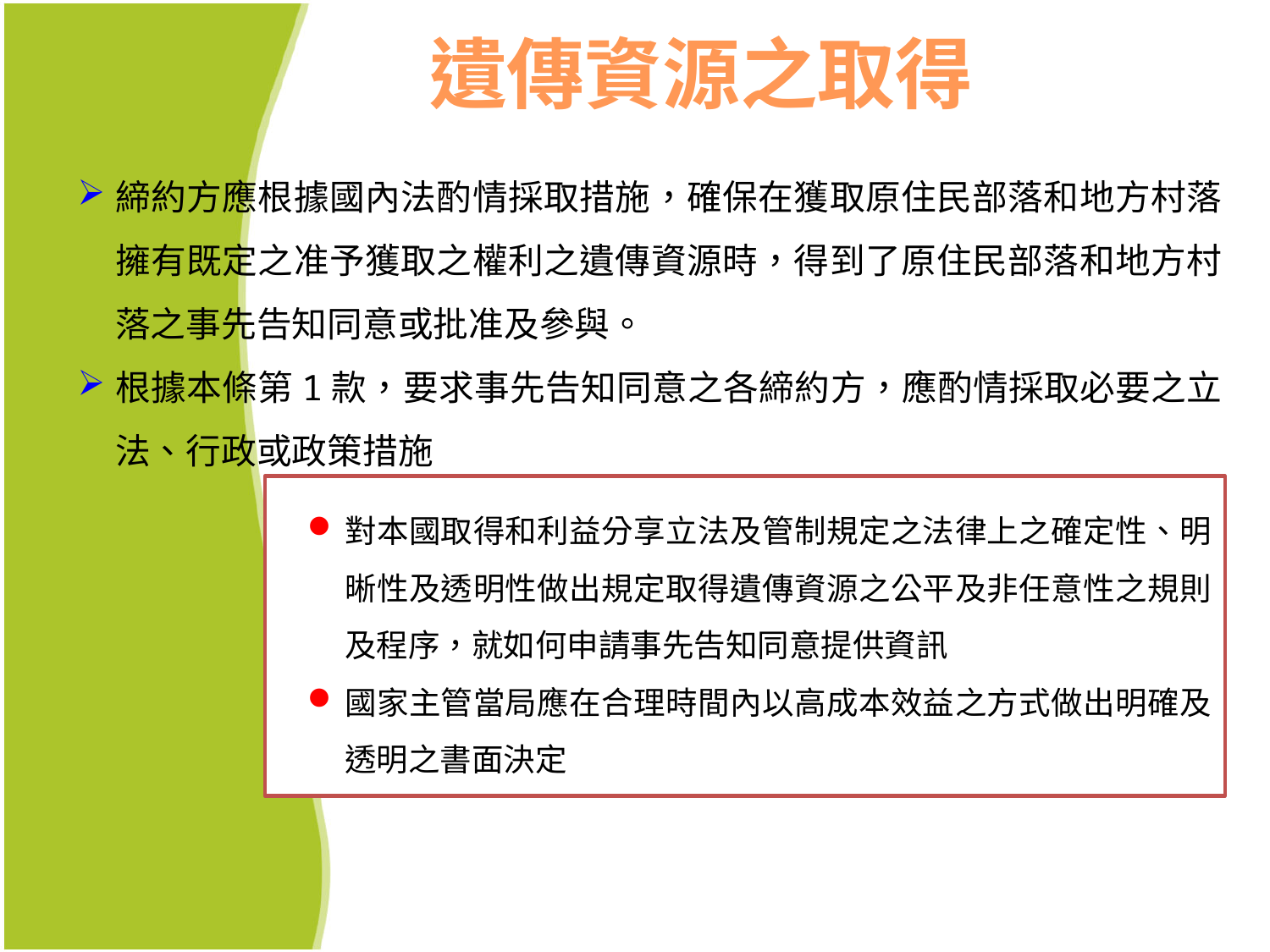

遺傳資源之取得
締約方應根據國內法酌情採取措施，確保在獲取原住民部落和地方村落擁有既定之准予獲取之權利之遺傳資源時，得到了原住民部落和地方村落之事先告知同意或批准及參與。
根據本條第1款，要求事先告知同意之各締約方，應酌情採取必要之立法、行政或政策措施

對本國取得和利益分享立法及管制規定之法律上之確定性、明晰性及透明性做出規定取得遺傳資源之公平及非任意性之規則及程序，就如何申請事先告知同意提供資訊
國家主管當局應在合理時間內以高成本效益之方式做出明確及透明之書面決定